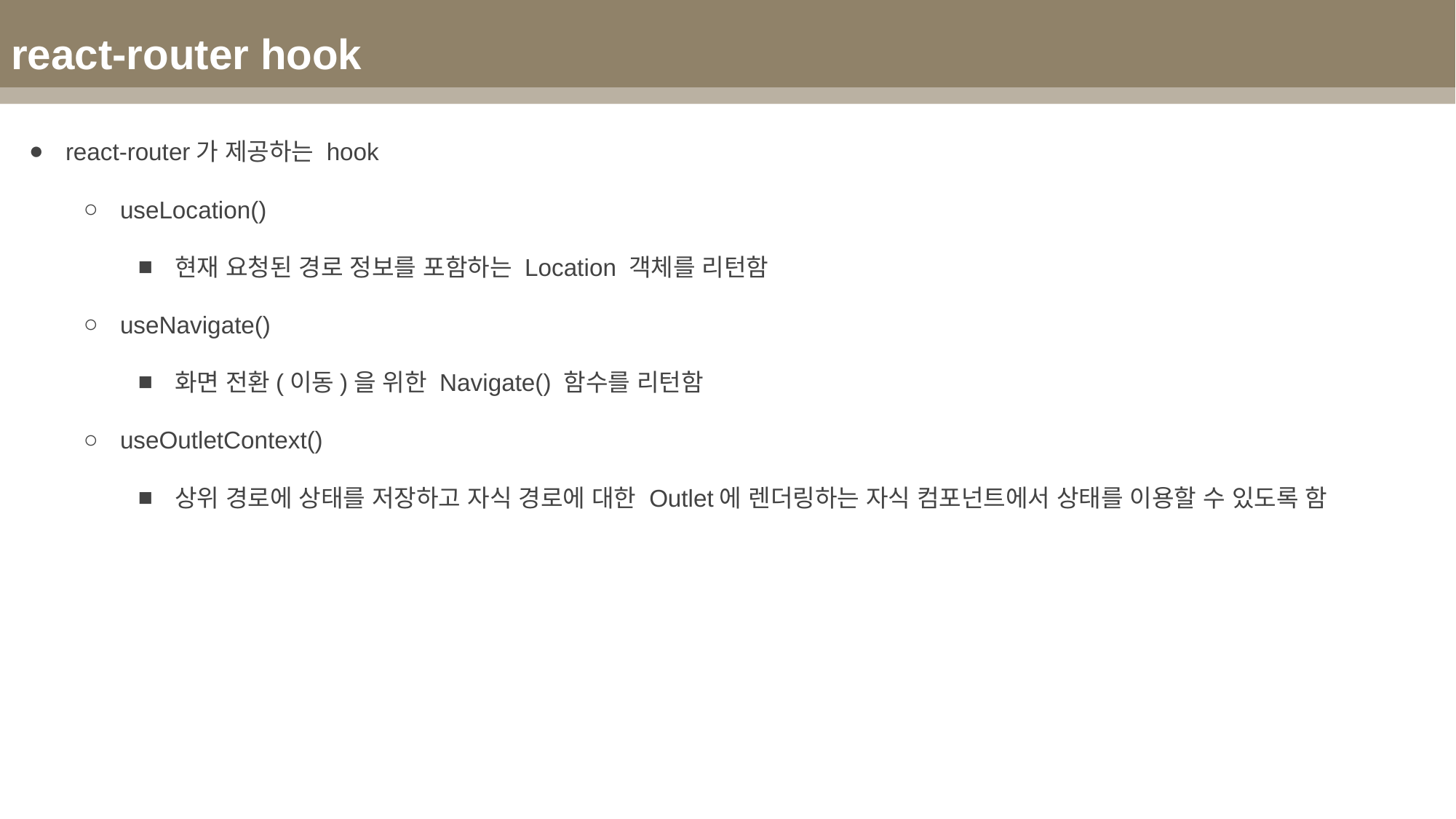

react-router hook
react-router가 제공하는 hook
useLocation()
현재 요청된 경로 정보를 포함하는 Location 객체를 리턴함
useNavigate()
화면 전환(이동)을 위한 Navigate() 함수를 리턴함
useOutletContext()
상위 경로에 상태를 저장하고 자식 경로에 대한 Outlet에 렌더링하는 자식 컴포넌트에서 상태를 이용할 수 있도록 함